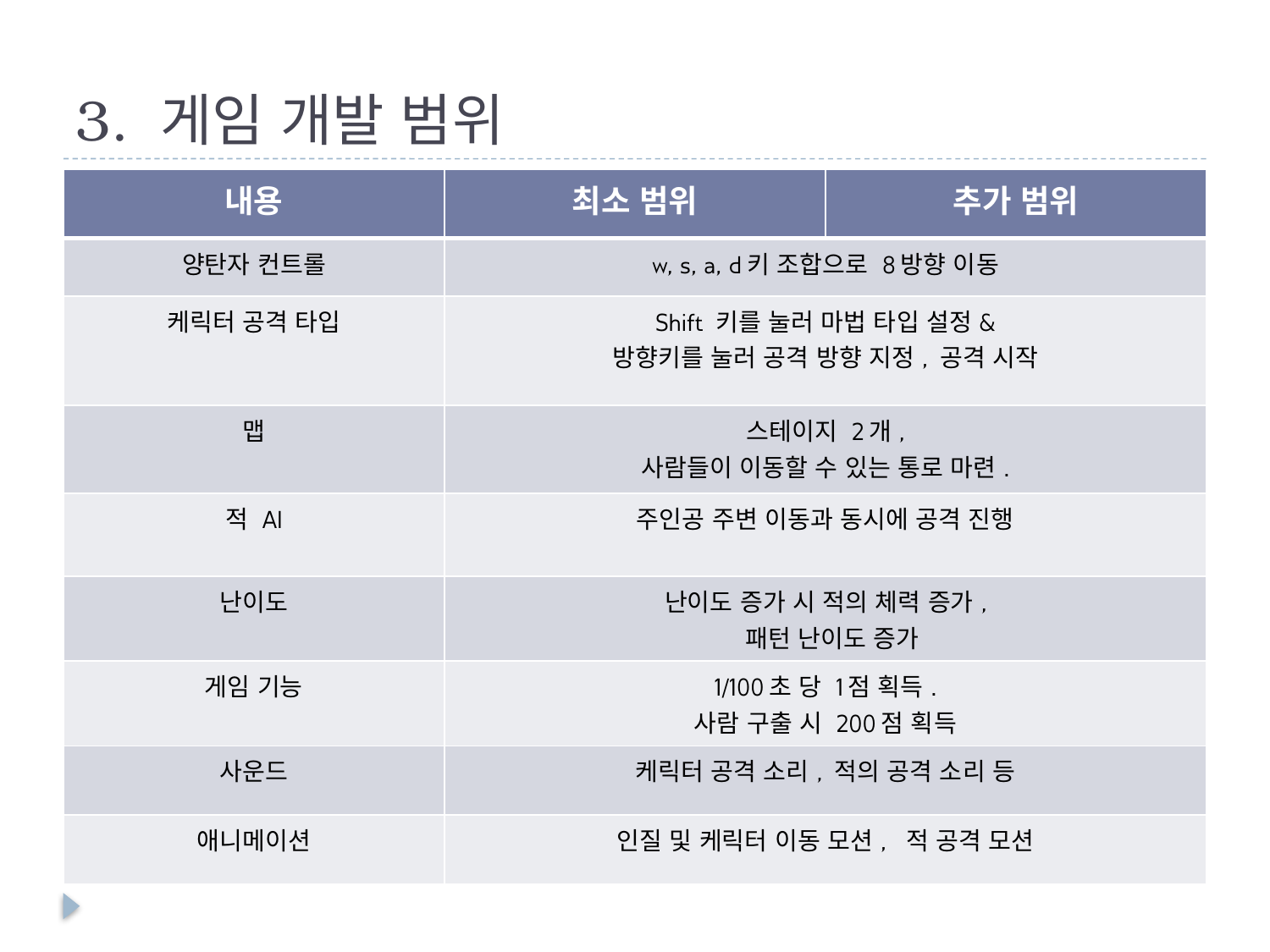

# 3. 게임 개발 범위
| 내용 | 최소 범위 | 추가 범위 |
| --- | --- | --- |
| 양탄자 컨트롤 | w, s, a, d키 조합으로 8방향 이동 |  |
| 케릭터 공격 타입 | Shift 키를 눌러 마법 타입 설정& 방향키를 눌러 공격 방향 지정, 공격 시작 |  |
| 맵 | 스테이지 2개, 사람들이 이동할 수 있는 통로 마련. |  |
| 적 AI | 주인공 주변 이동과 동시에 공격 진행 |  |
| 난이도 | 난이도 증가 시 적의 체력 증가, 패턴 난이도 증가 |  |
| 게임 기능 | 1/100초 당 1점 획득. 사람 구출 시 200점 획득 |  |
| 사운드 | 케릭터 공격 소리, 적의 공격 소리 등 |  |
| 애니메이션 | 인질 및 케릭터 이동 모션, 적 공격 모션 |  |